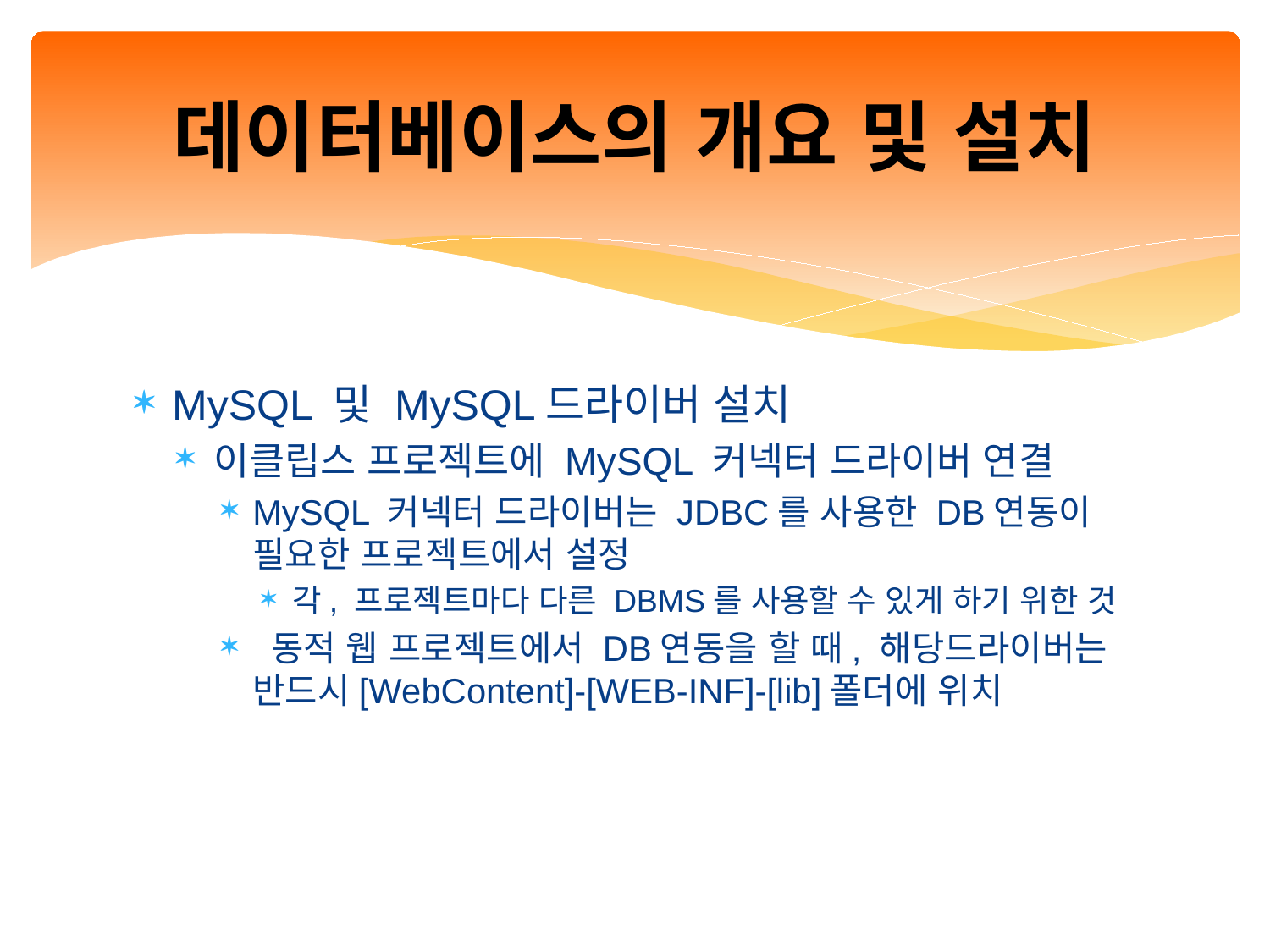

# 데이터베이스의 개요 및 설치
MySQL 및 MySQL드라이버 설치
이클립스 프로젝트에 MySQL 커넥터 드라이버 연결
MySQL 커넥터 드라이버는 JDBC를 사용한 DB연동이 필요한 프로젝트에서 설정
각, 프로젝트마다 다른 DBMS를 사용할 수 있게 하기 위한 것
 동적 웹 프로젝트에서 DB연동을 할 때, 해당드라이버는 반드시[WebContent]-[WEB-INF]-[lib]폴더에 위치